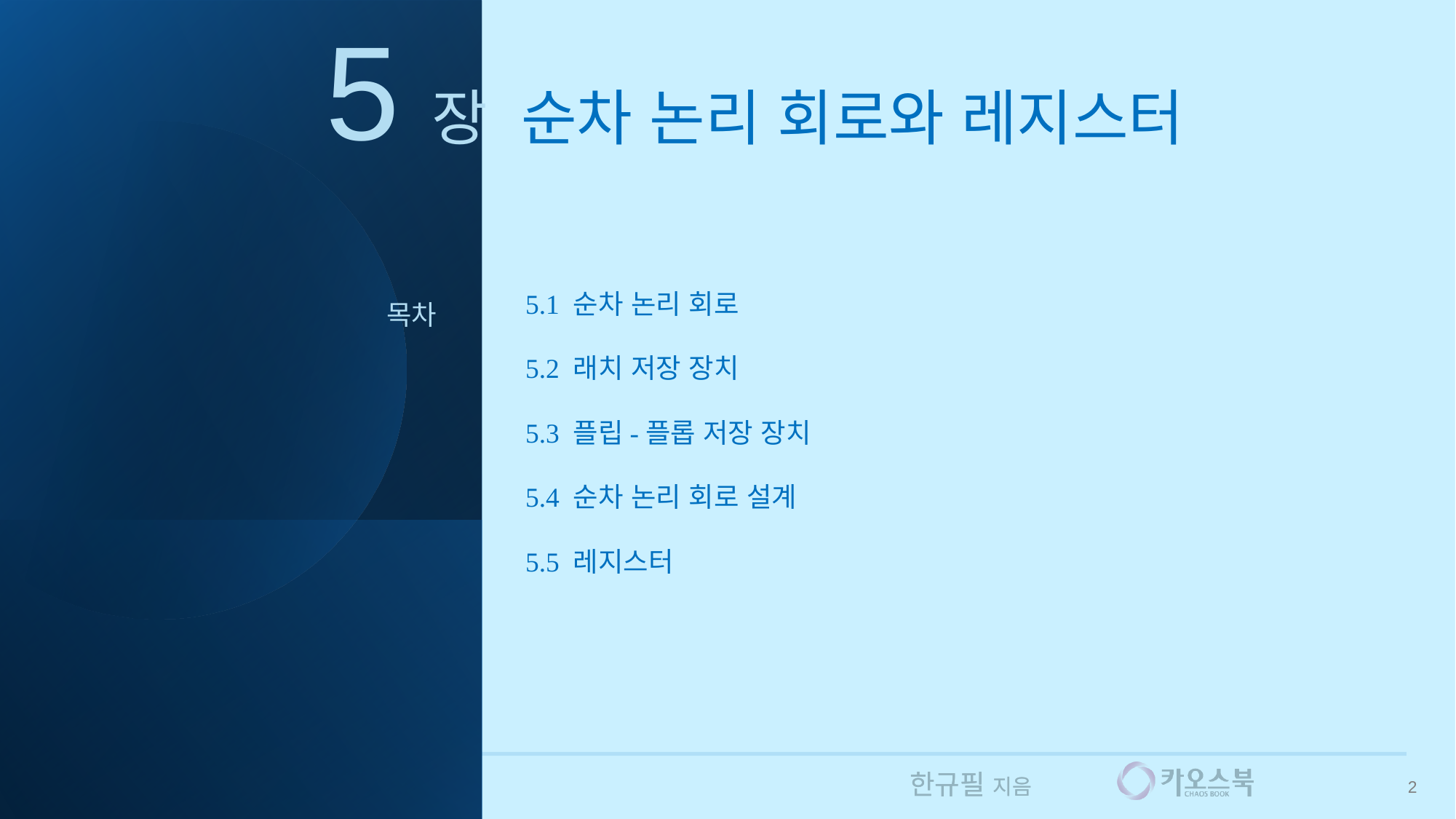

5장  순차 논리 회로와 레지스터

5.1 순차 논리 회로
5.2 래치 저장 장치
5.3 플립-플롭 저장 장치
5.4 순차 논리 회로 설계
5.5 레지스터
# 목차

2